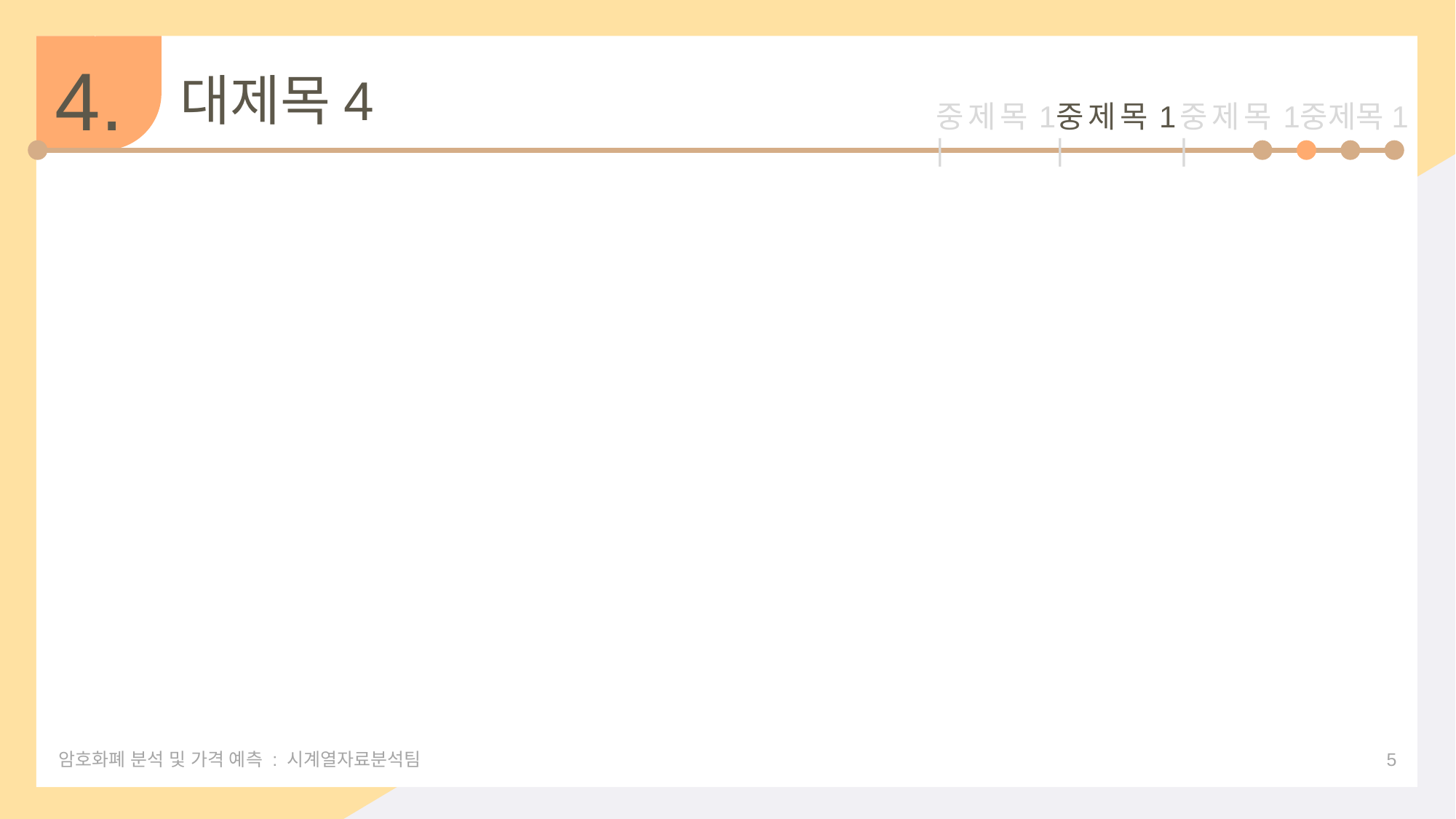

5
암호화폐 분석 및 가격 예측 : 시계열자료분석팀